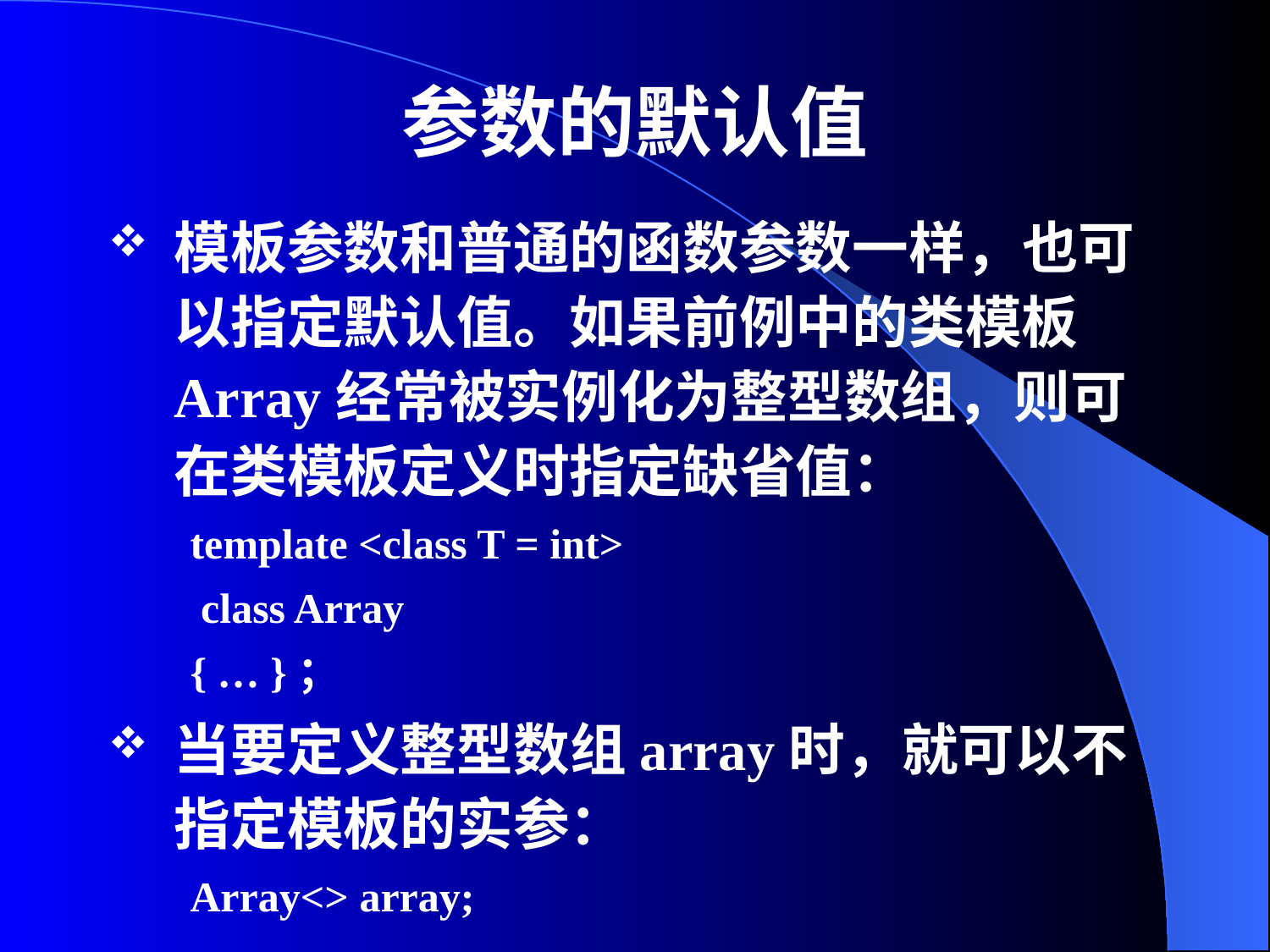

# 参数的默认值
模板参数和普通的函数参数一样，也可以指定默认值。如果前例中的类模板Array经常被实例化为整型数组，则可在类模板定义时指定缺省值：
template <class T = int>
 class Array
{ … }；
当要定义整型数组array时，就可以不指定模板的实参：
Array<> array;